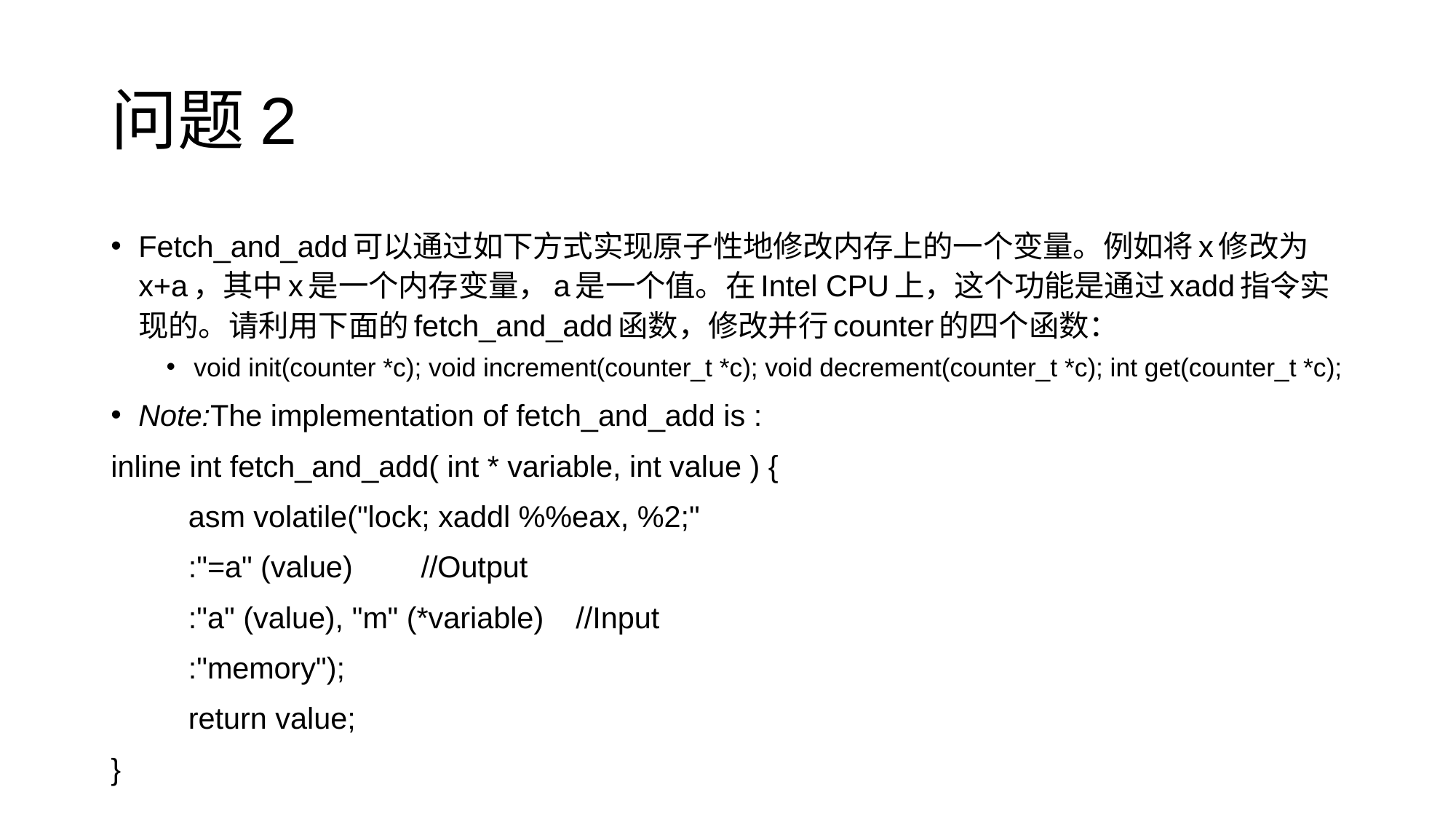

# 问题2
Fetch_and_add可以通过如下方式实现原子性地修改内存上的一个变量。例如将x修改为x+a，其中x是一个内存变量，a是一个值。在Intel CPU上，这个功能是通过xadd指令实现的。请利用下面的fetch_and_add函数，修改并行counter的四个函数：
void init(counter *c); void increment(counter_t *c); void decrement(counter_t *c); int get(counter_t *c);
Note:The implementation of fetch_and_add is :
inline int fetch_and_add( int * variable, int value ) {
	asm volatile("lock; xaddl %%eax, %2;"
		:"=a" (value) 				//Output
		:"a" (value), "m" (*variable) 		//Input
		:"memory");
	return value;
}